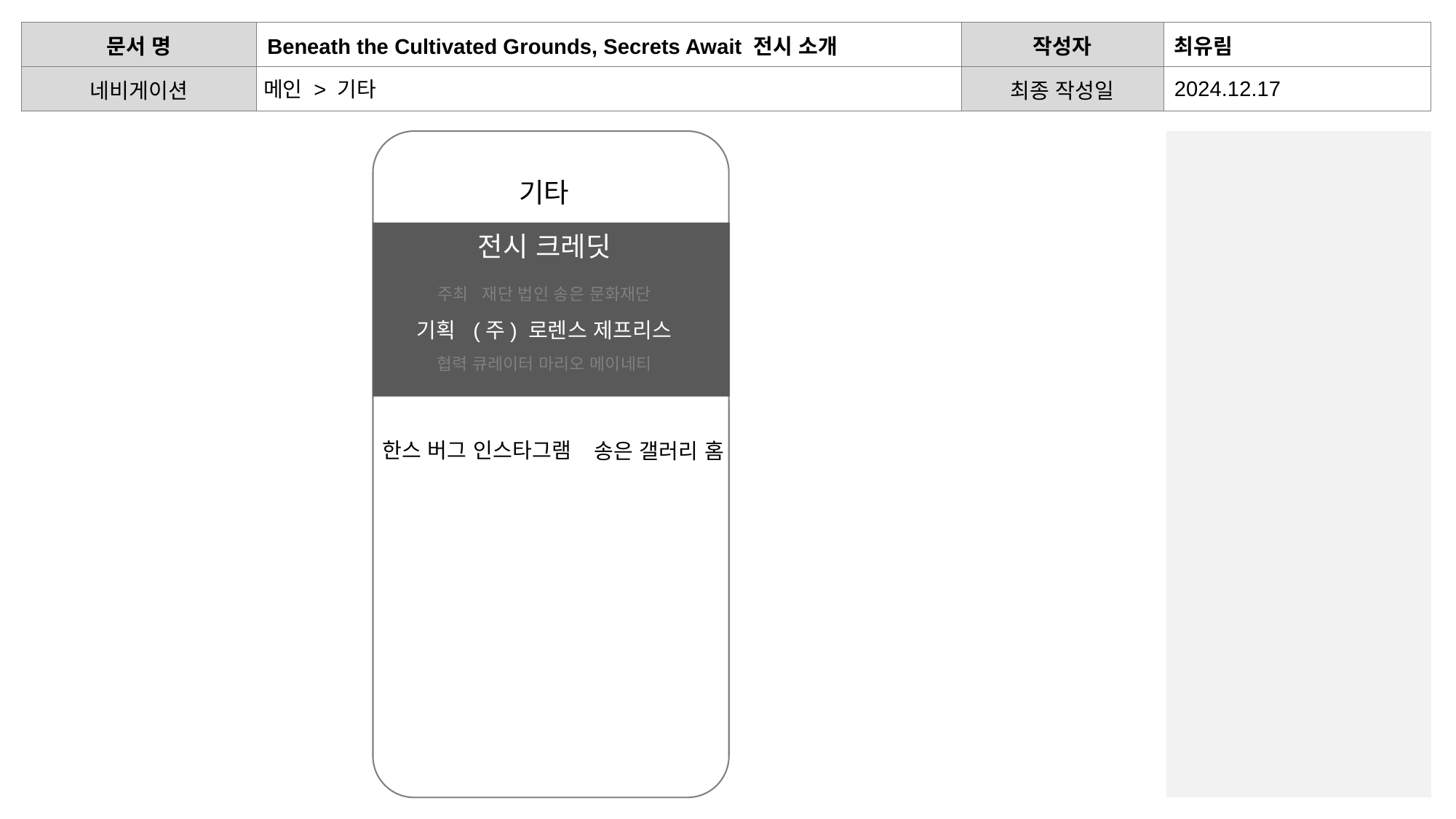

메인 > 기타
기타

전시 크레딧
주최   재단 법인 송은 문화재단
기획  (주) 로렌스 제프리스
협력 큐레이터 마리오 메이네티
한스 버그 인스타그램
송은 갤러리 홈